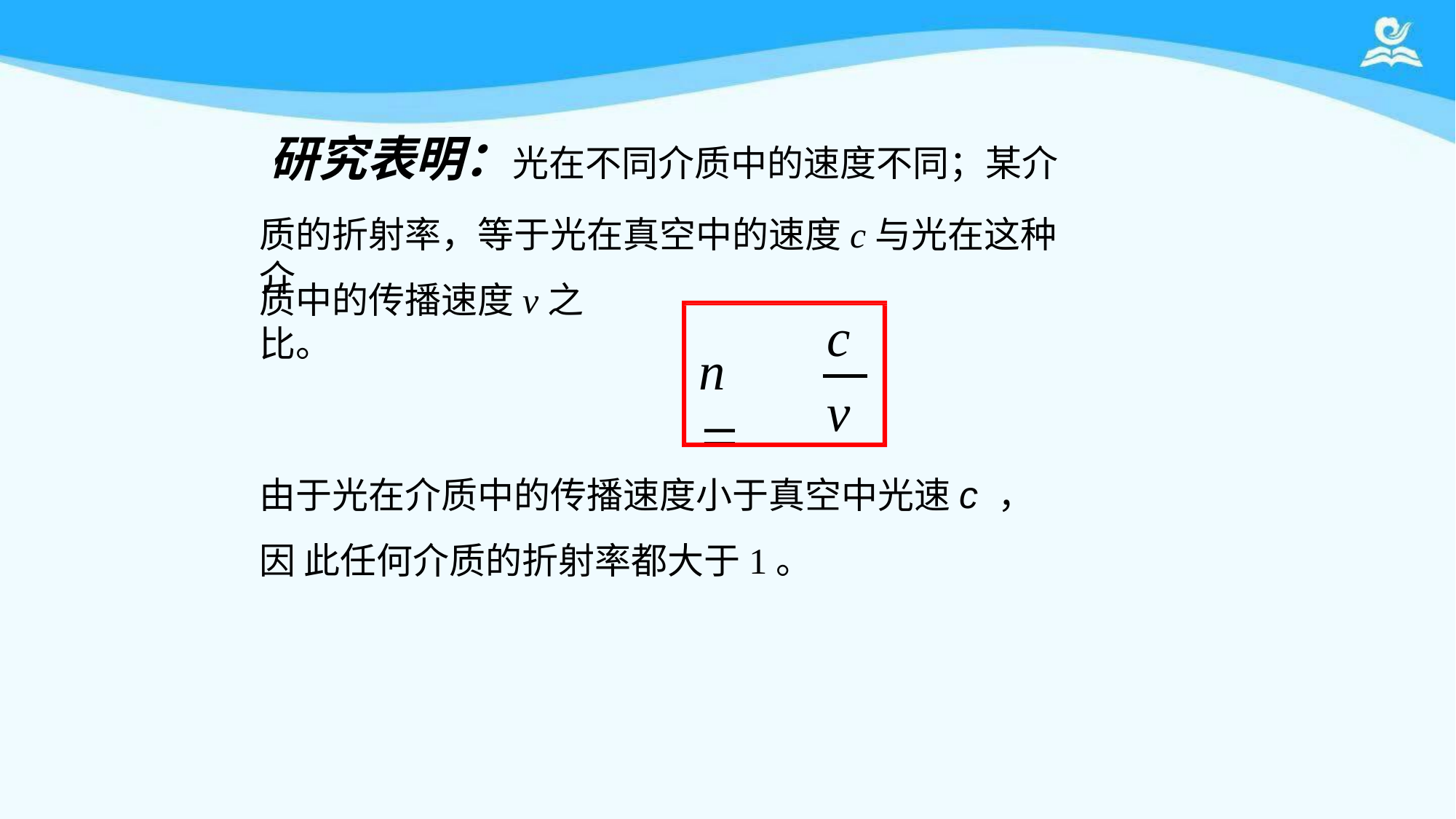

# 研究表明：光在不同介质中的速度不同；某介
质的折射率，等于光在真空中的速度c与光在这种介
质中的传播速度v之比。

c
n	=

v
由于光在介质中的传播速度小于真空中光速c ，因 此任何介质的折射率都大于1。